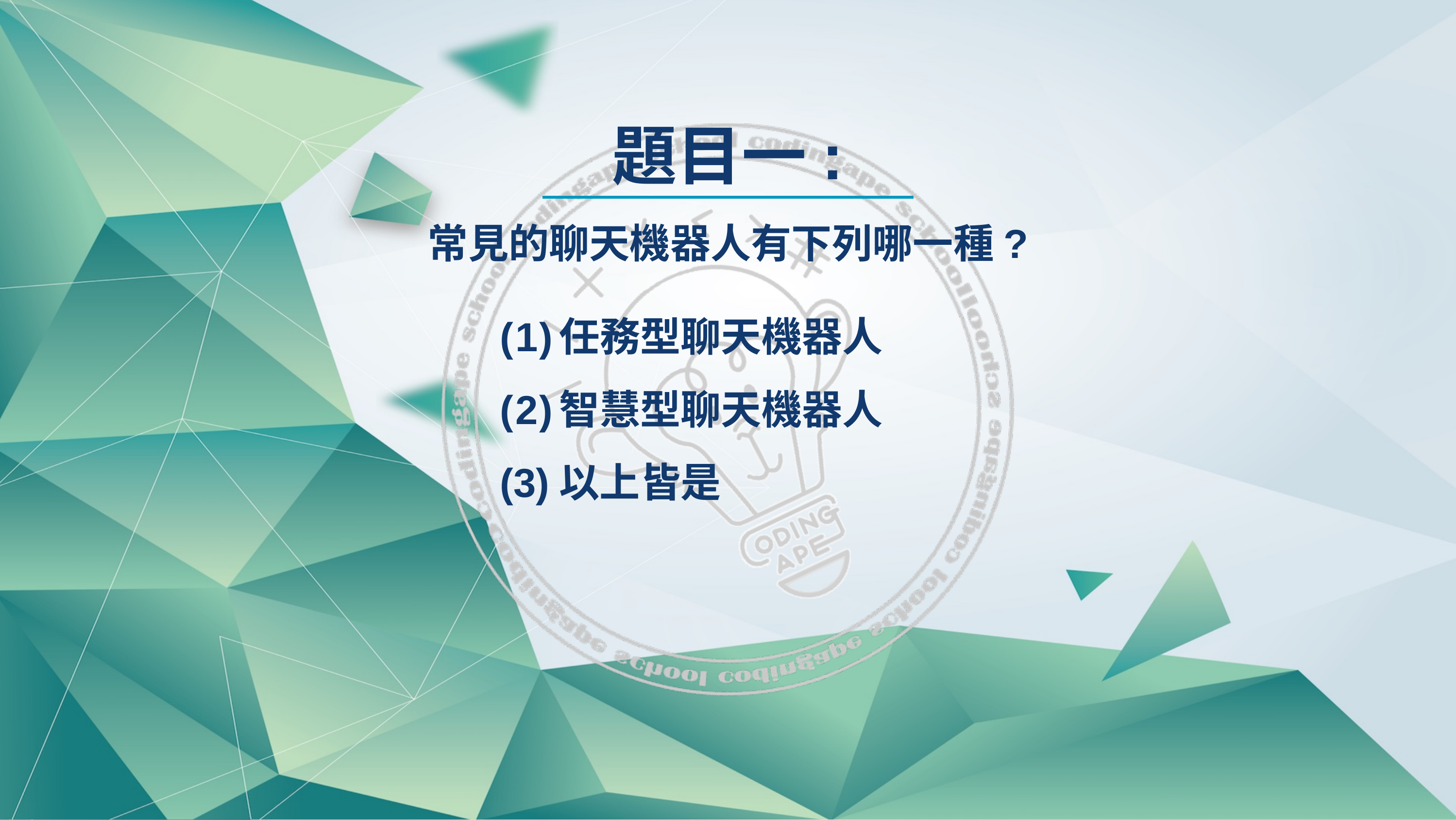

題目一:
常見的聊天機器人有下列哪一種?
任務型聊天機器人
智慧型聊天機器人
(3)以上皆是